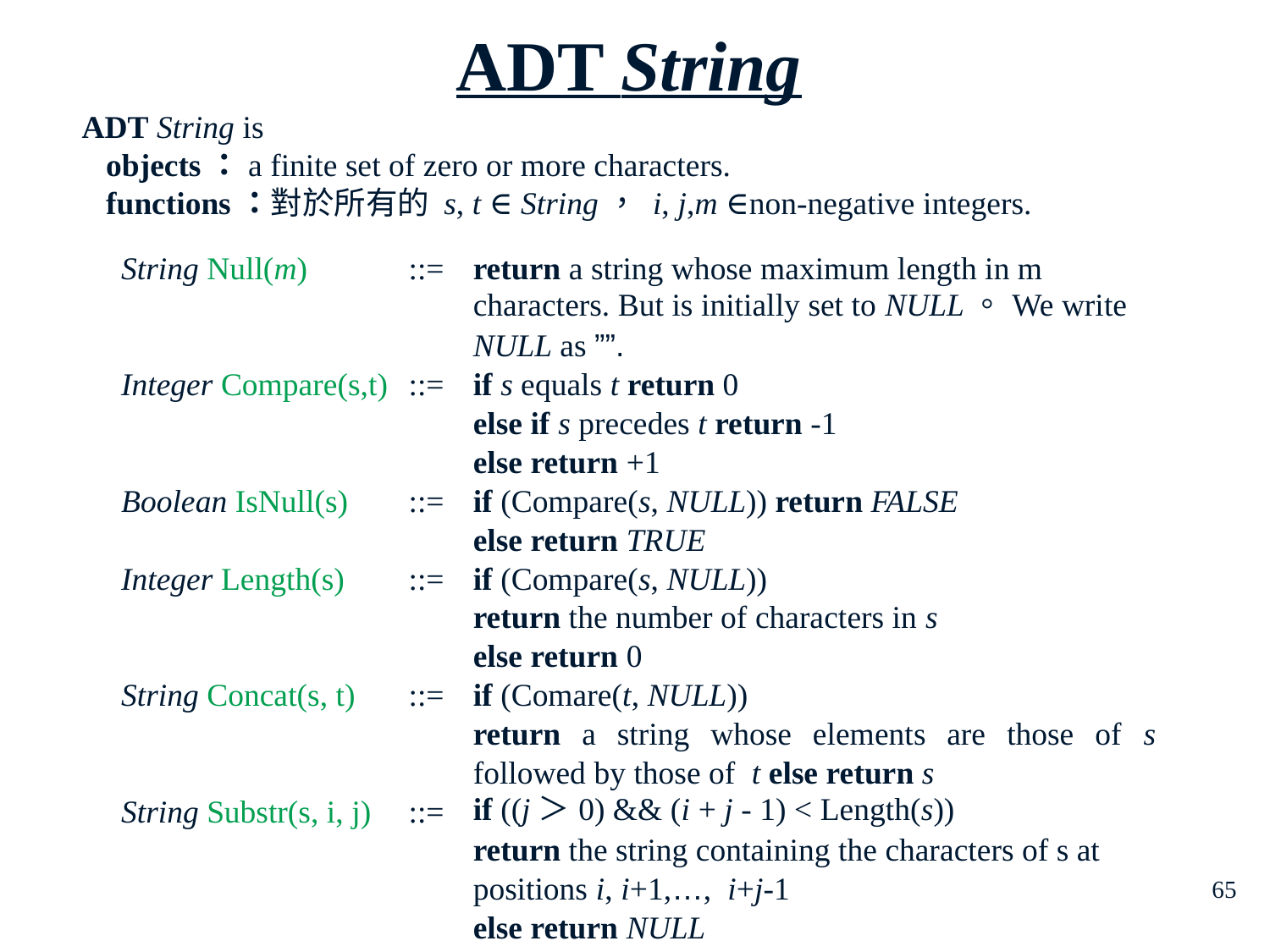

ADT String
ADT String is
   objects：a finite set of zero or more characters.
   functions：對於所有的 s, t ∈ String， i, j,m ∈non-negative integers.
| String Null(m) | ::= | return a string whose maximum length in m characters. But is initially set to NULL。We write NULL as ””. |
| --- | --- | --- |
| Integer Compare(s,t) | ::= | if s equals t return 0 else if s precedes t return -1 else return +1 |
| Boolean IsNull(s) | ::= | if (Compare(s, NULL)) return FALSE else return TRUE |
| Integer Length(s) | ::= | if (Compare(s, NULL)) return the number of characters in s else return 0 |
| String Concat(s, t) | ::= | if (Comare(t, NULL)) return a string whose elements are those of s followed by those of t else return s |
| String Substr(s, i, j) | ::= | if ((j＞0) && (i + j - 1) < Length(s)) return the string containing the characters of s at positions i, i+1,…, i+j-1 else return NULL |
65